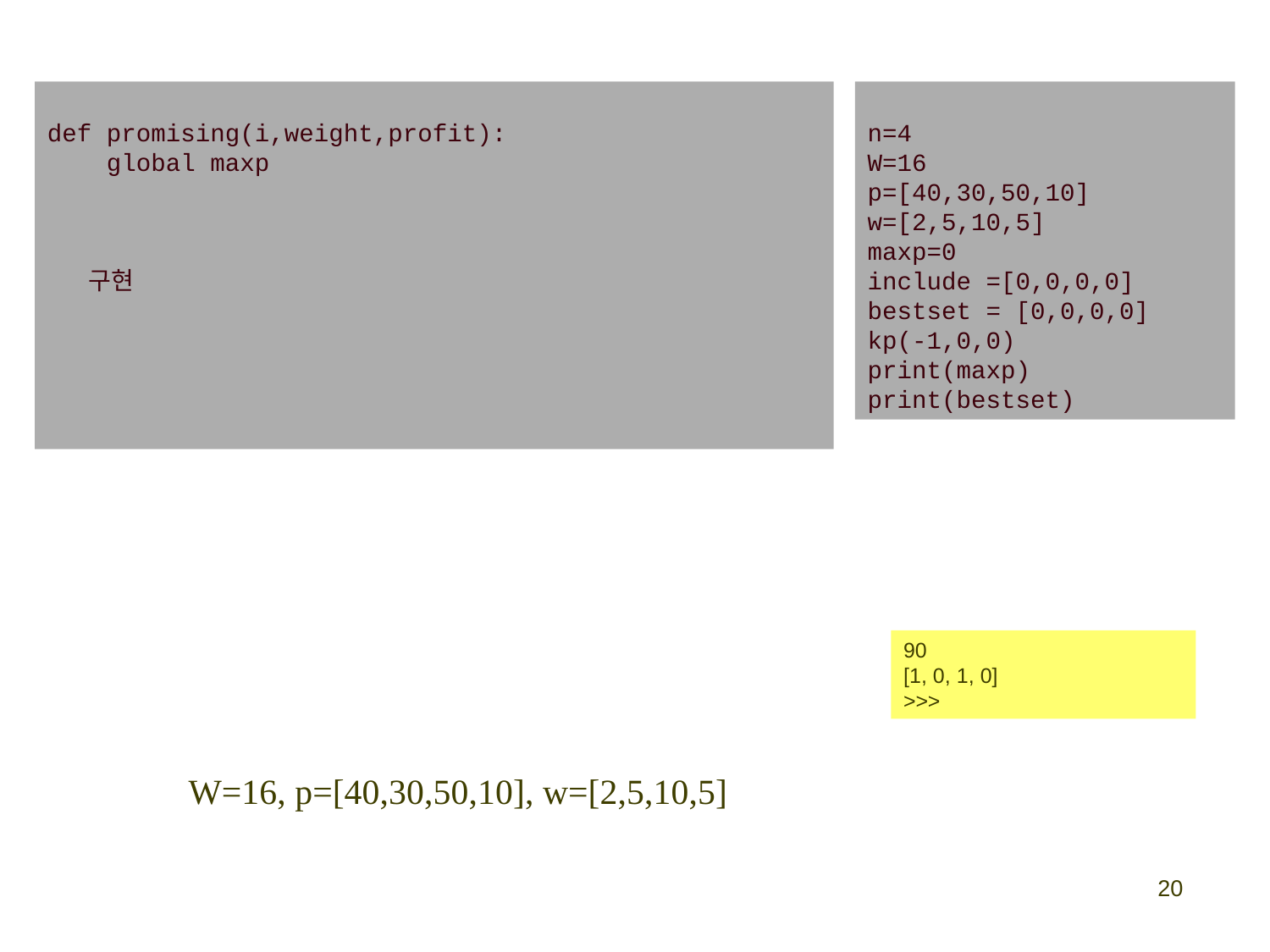

def promising(i,weight,profit):
    global maxp

     구현

n=4
W=16
p=[40,30,50,10]
w=[2,5,10,5]
maxp=0
include =[0,0,0,0]
bestset = [0,0,0,0]
kp(-1,0,0)
print(maxp)
print(bestset)
90
[1, 0, 1, 0]
>>>
W=16, p=[40,30,50,10], w=[2,5,10,5]
20